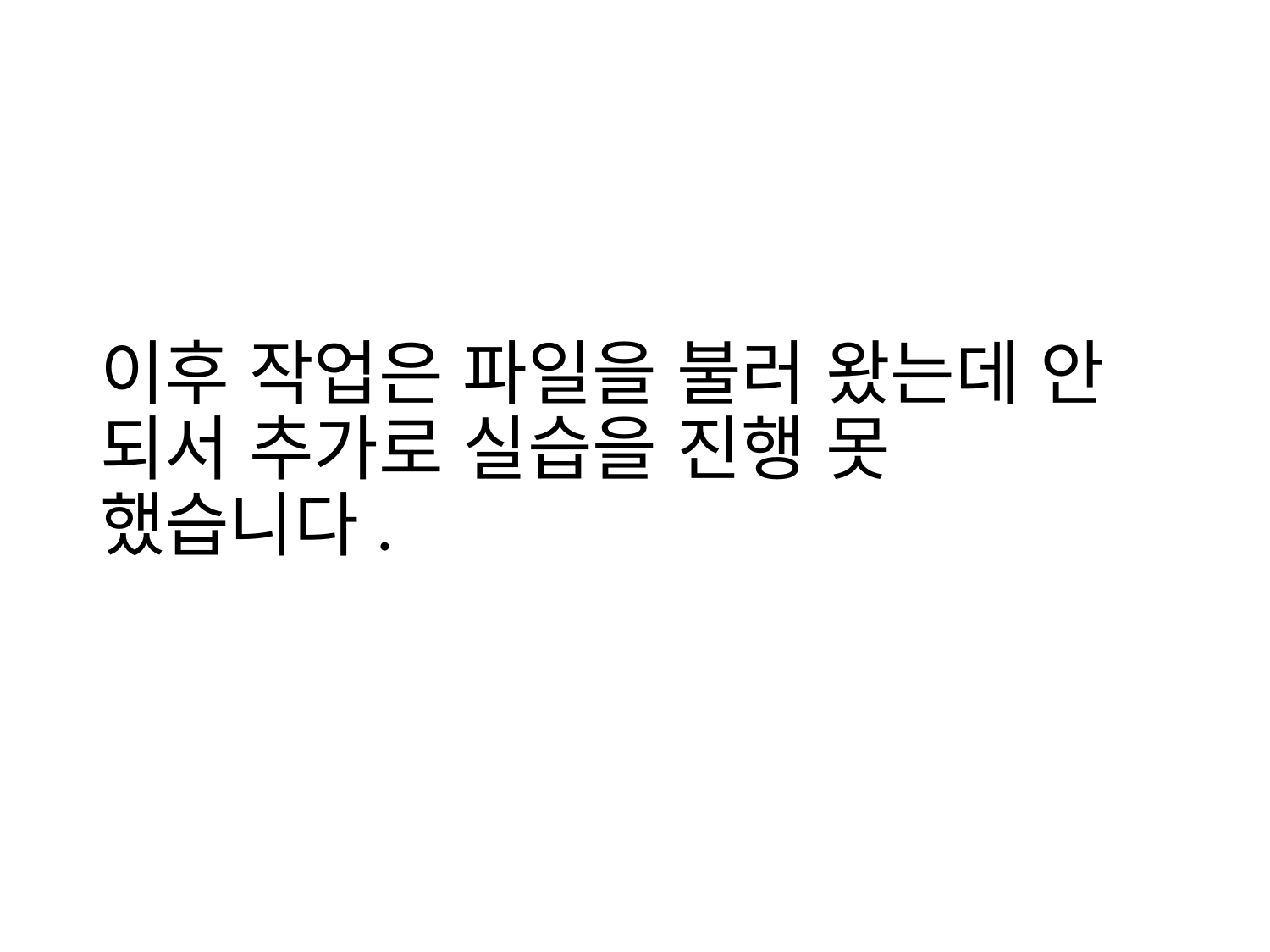

# 이후 작업은 파일을 불러 왔는데 안 되서 추가로 실습을 진행 못 했습니다.